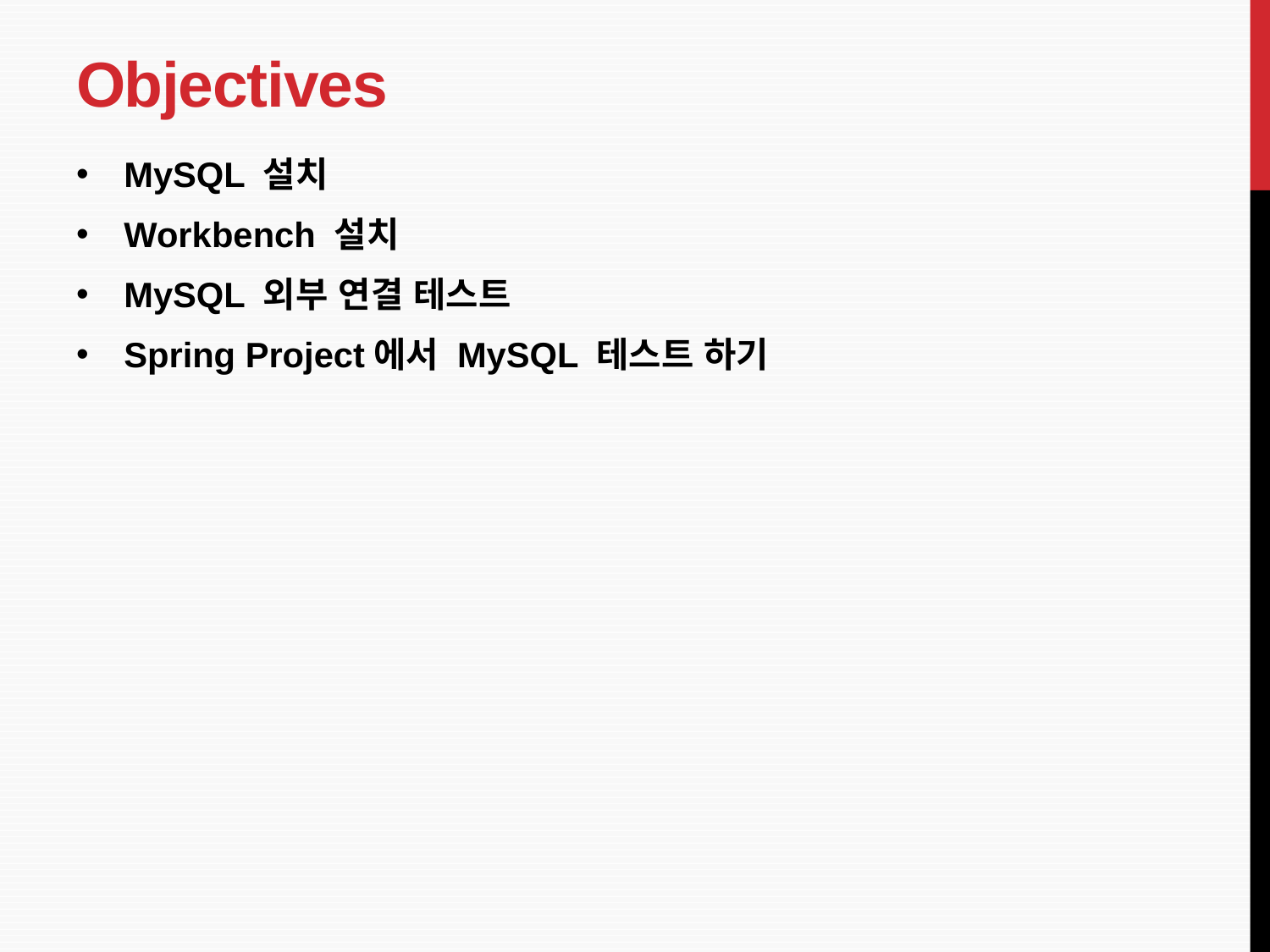

# Objectives
MySQL 설치
Workbench 설치
MySQL 외부 연결 테스트
Spring Project에서 MySQL 테스트 하기